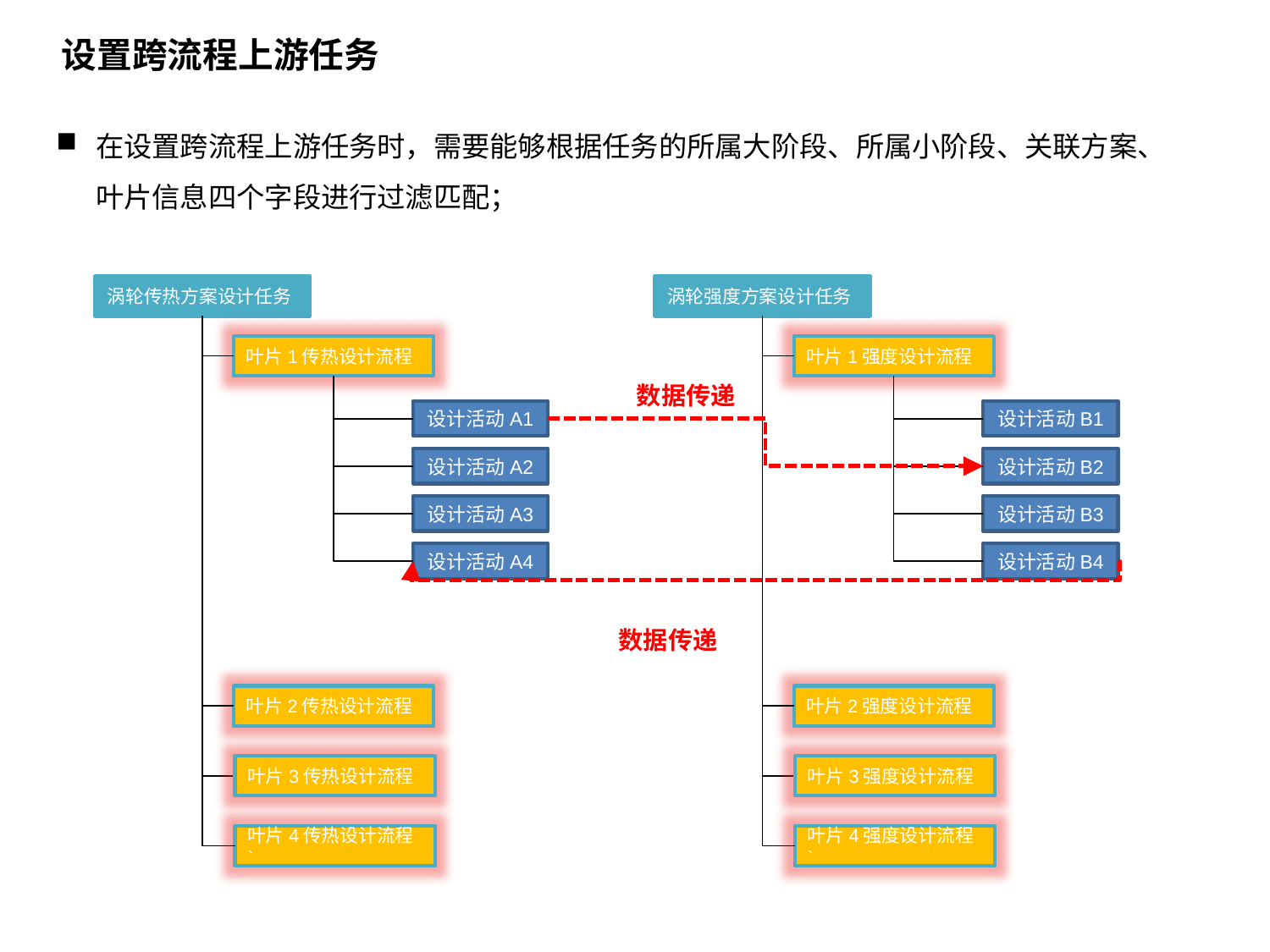

设置跨流程上游任务
在设置跨流程上游任务时，需要能够根据任务的所属大阶段、所属小阶段、关联方案、叶片信息四个字段进行过滤匹配；
涡轮传热方案设计任务
涡轮强度方案设计任务
叶片1传热设计流程
叶片1强度设计流程
数据传递
设计活动A1
设计活动B1
设计活动A2
设计活动B2
设计活动A3
设计活动B3
设计活动A4
设计活动B4
数据传递
叶片2传热设计流程
叶片2强度设计流程
叶片3传热设计流程
叶片3强度设计流程
叶片4传热设计流程`
叶片4强度设计流程`